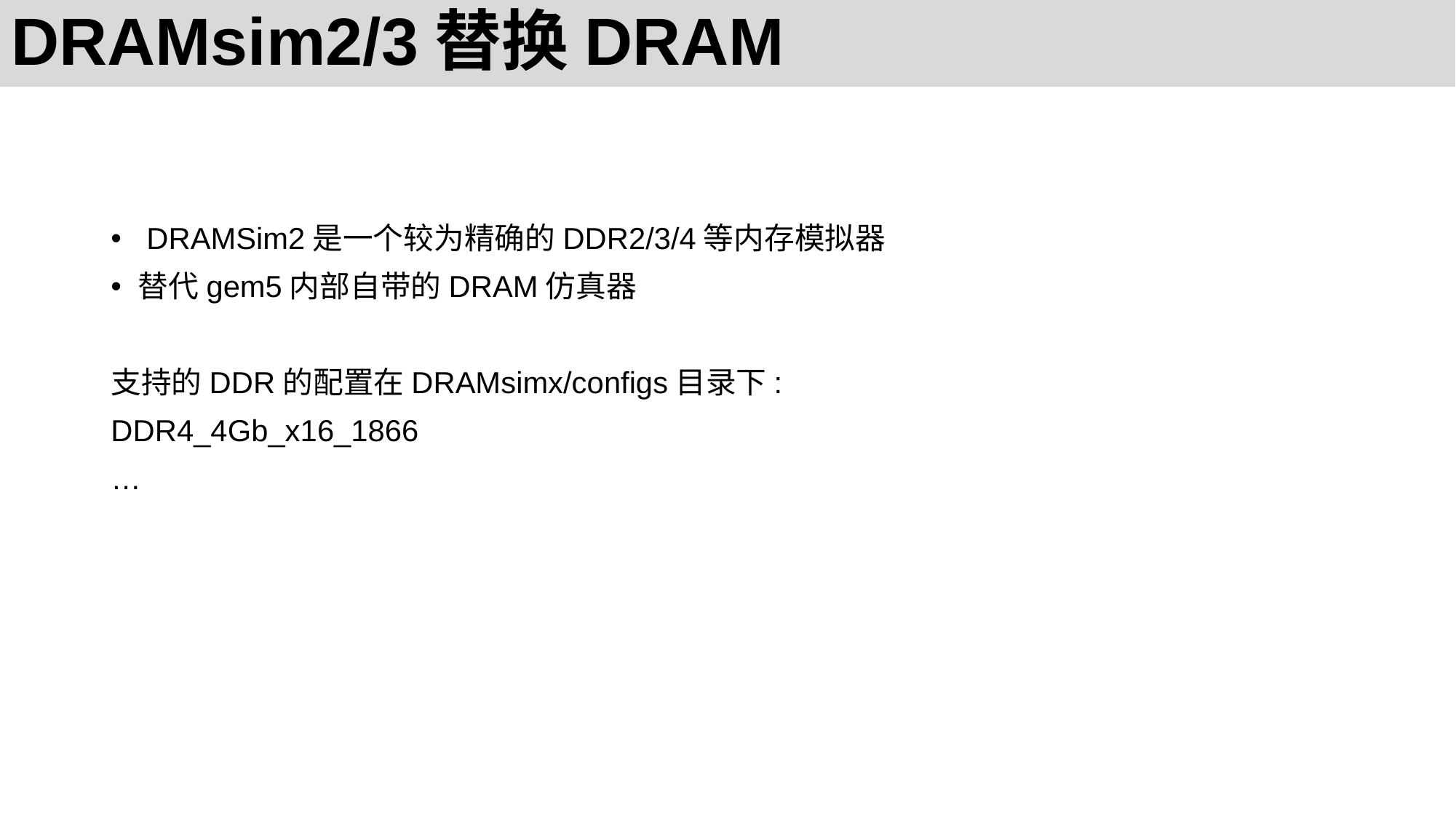

# DRAMsim2/3替换DRAM
 DRAMSim2是一个较为精确的DDR2/3/4等内存模拟器
替代gem5内部自带的DRAM仿真器

支持的DDR的配置在DRAMsimx/configs目录下:
DDR4_4Gb_x16_1866
…